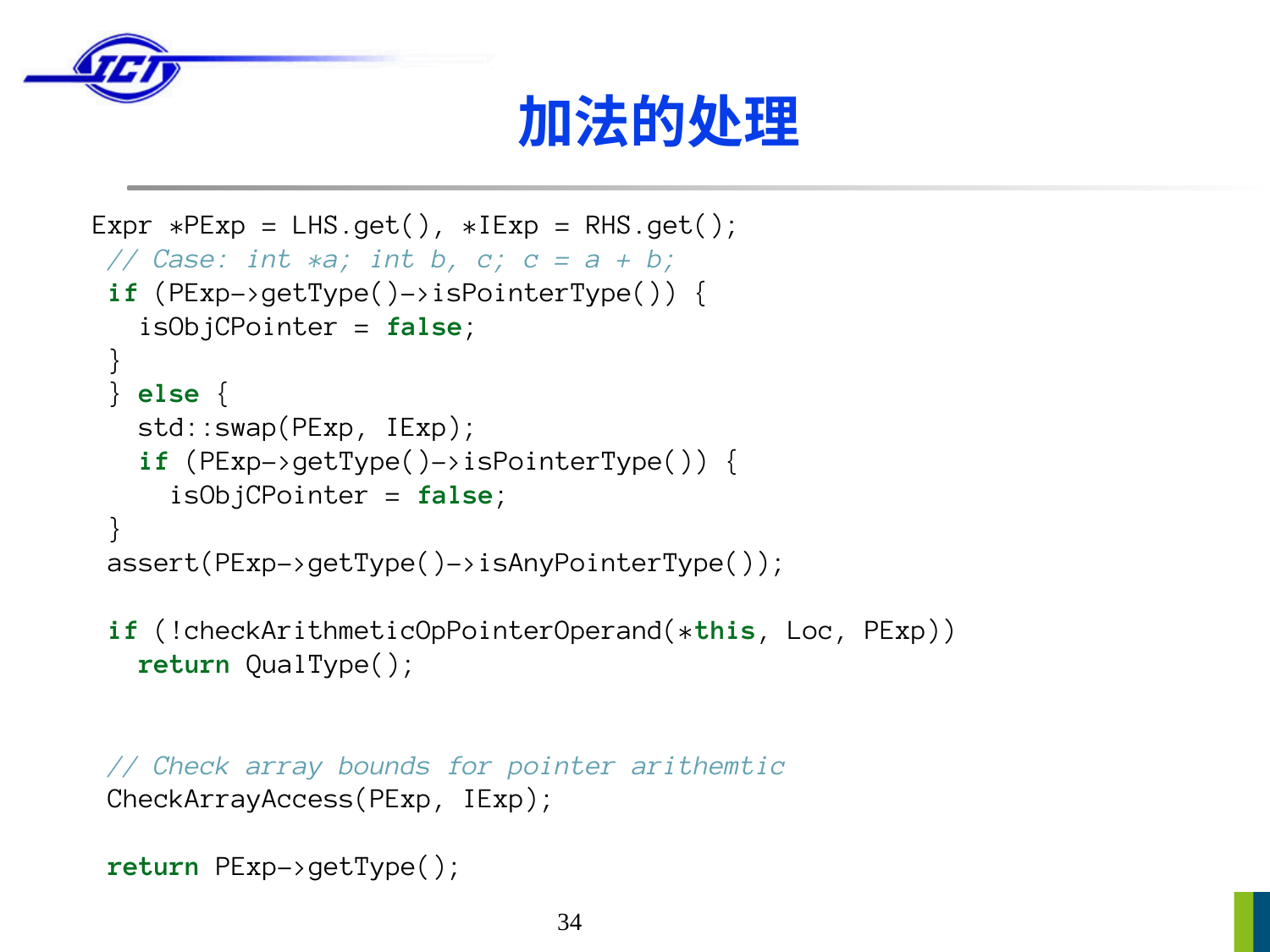

# 加法的处理
 Expr *PExp = LHS.get(), *IExp = RHS.get();
  // Case: int *a; int b, c; c = a + b;
  if (PExp->getType()->isPointerType()) {
    isObjCPointer = false;
  }
  } else {
    std::swap(PExp, IExp);
    if (PExp->getType()->isPointerType()) {
      isObjCPointer = false;
  }
  assert(PExp->getType()->isAnyPointerType());
  if (!checkArithmeticOpPointerOperand(*this, Loc, PExp))
    return QualType();
  // Check array bounds for pointer arithemtic
  CheckArrayAccess(PExp, IExp);
  return PExp->getType();